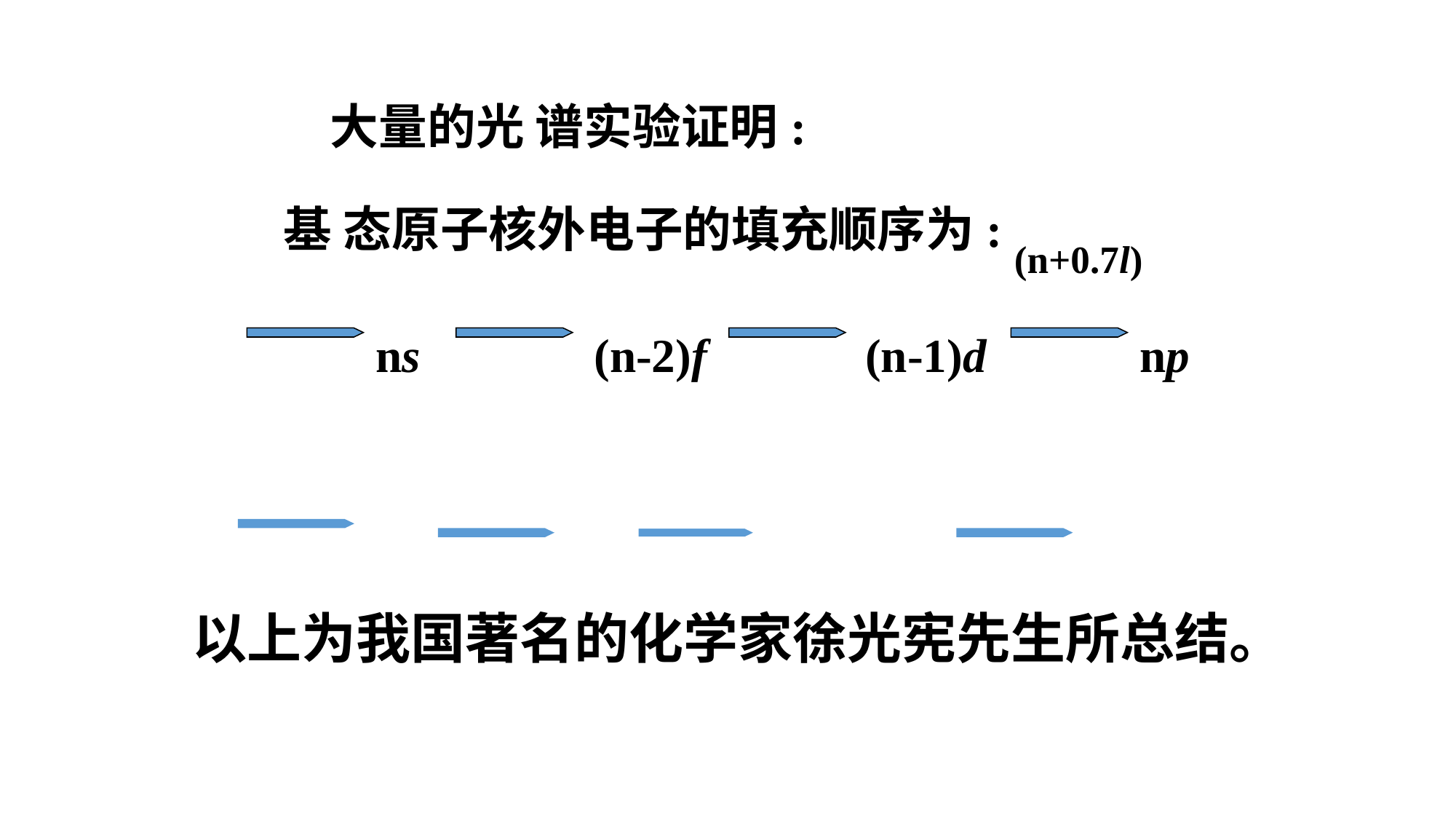

大量的光 谱实验证明:
(n+0.7l)
基 态原子核外电子的填充顺序为:
ns
(n-2)f
(n-1)d
np

以上为我国著名的化学家徐光宪先生所总结。